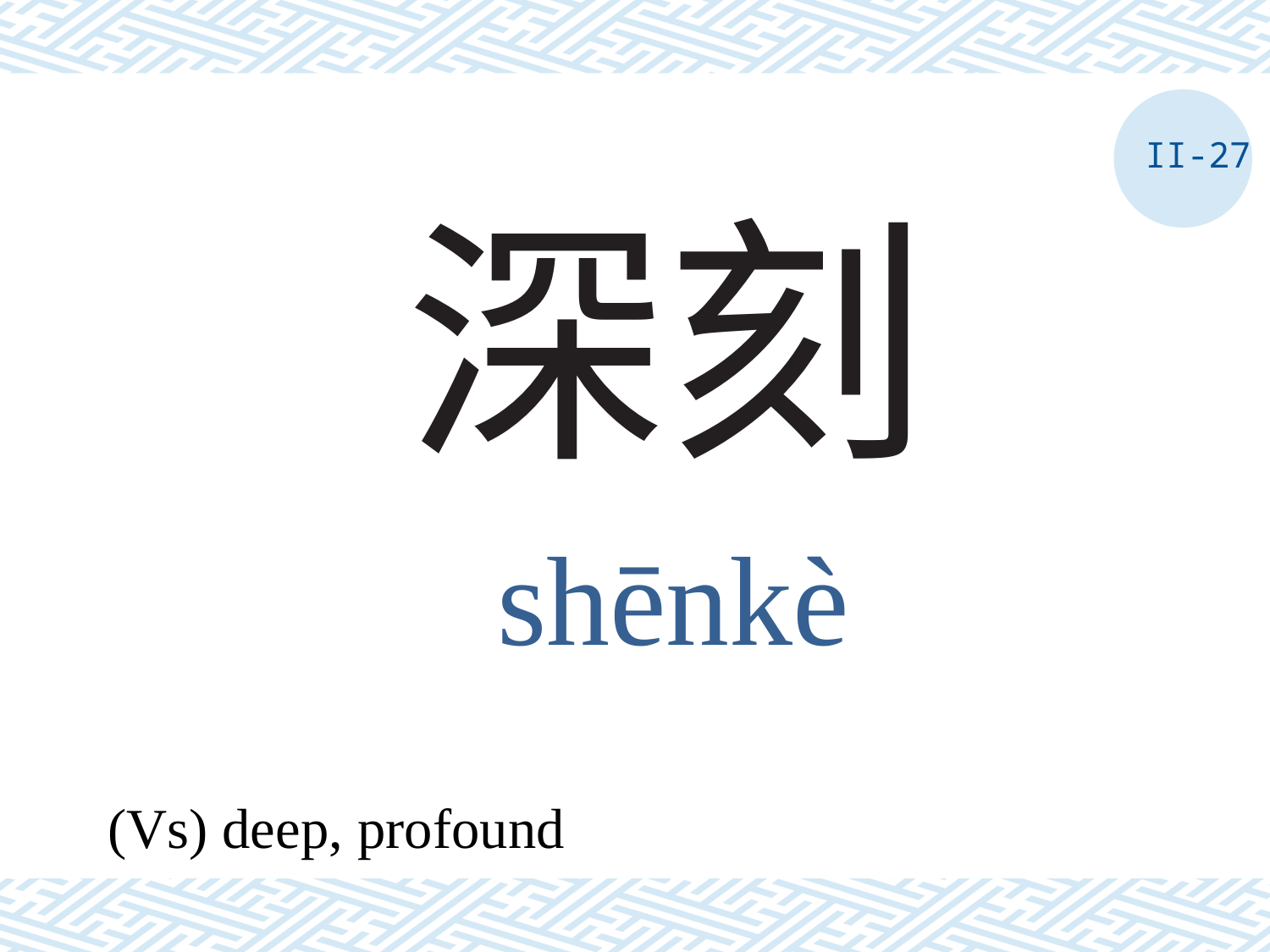

II-27

# 深刻
shēnkè
(Vs) deep, profound